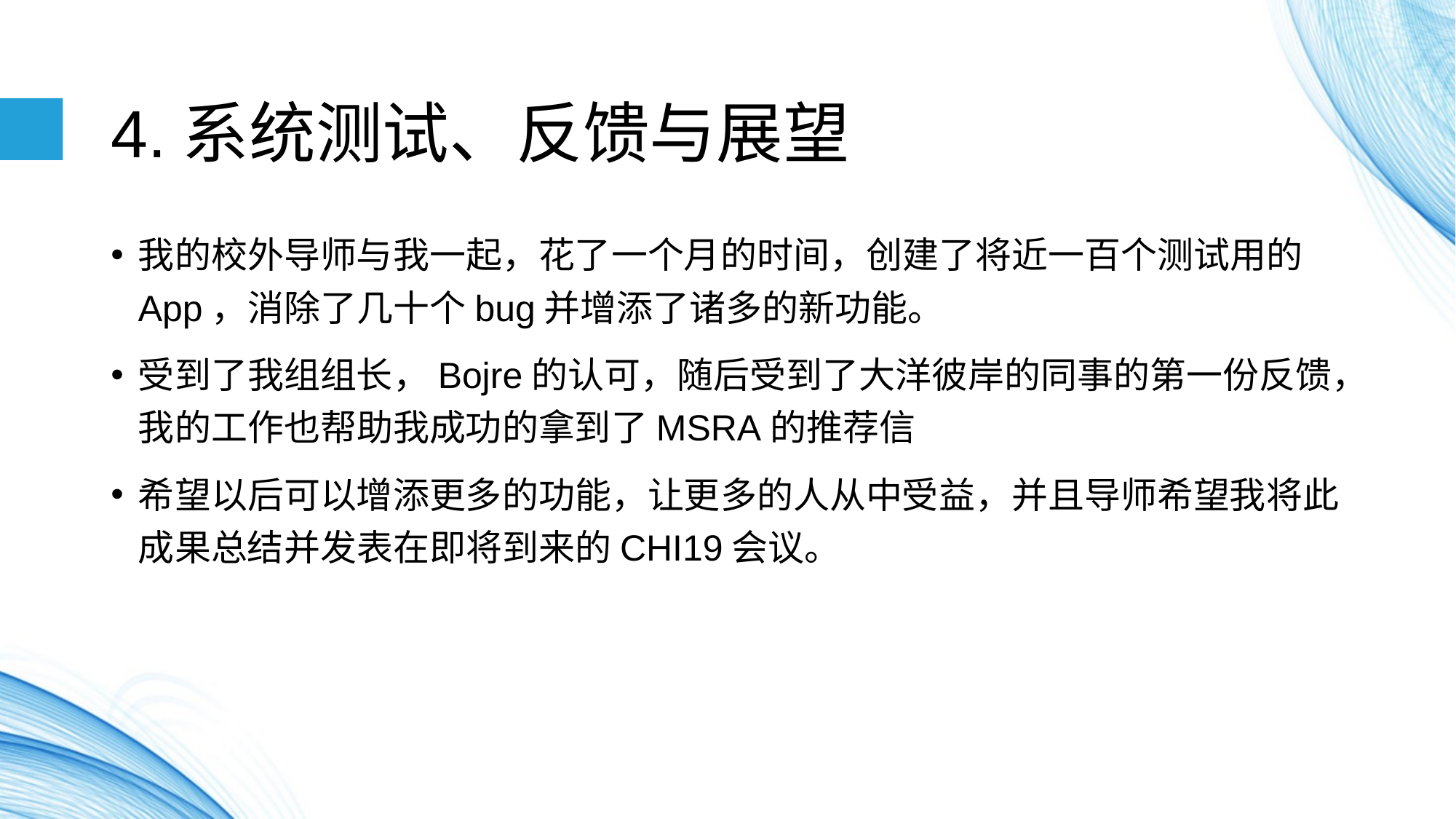

# 4.系统测试、反馈与展望
我的校外导师与我一起，花了一个月的时间，创建了将近一百个测试用的App，消除了几十个bug并增添了诸多的新功能。
受到了我组组长，Bojre的认可，随后受到了大洋彼岸的同事的第一份反馈，我的工作也帮助我成功的拿到了MSRA的推荐信
希望以后可以增添更多的功能，让更多的人从中受益，并且导师希望我将此成果总结并发表在即将到来的CHI19会议。